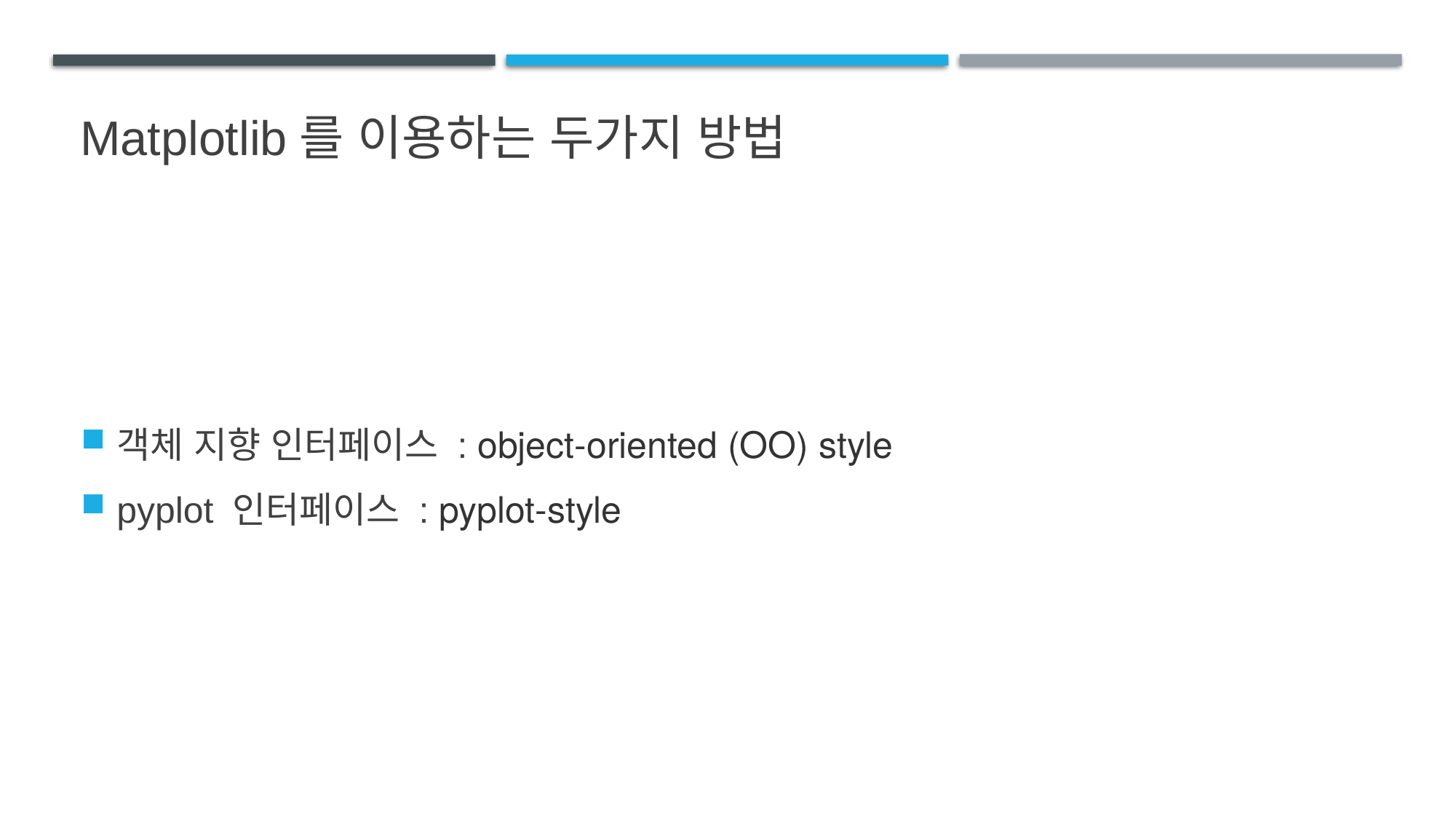

# Matplotlib를 이용하는 두가지 방법
객체 지향 인터페이스 : object-oriented (OO) style
pyplot 인터페이스 : pyplot-style